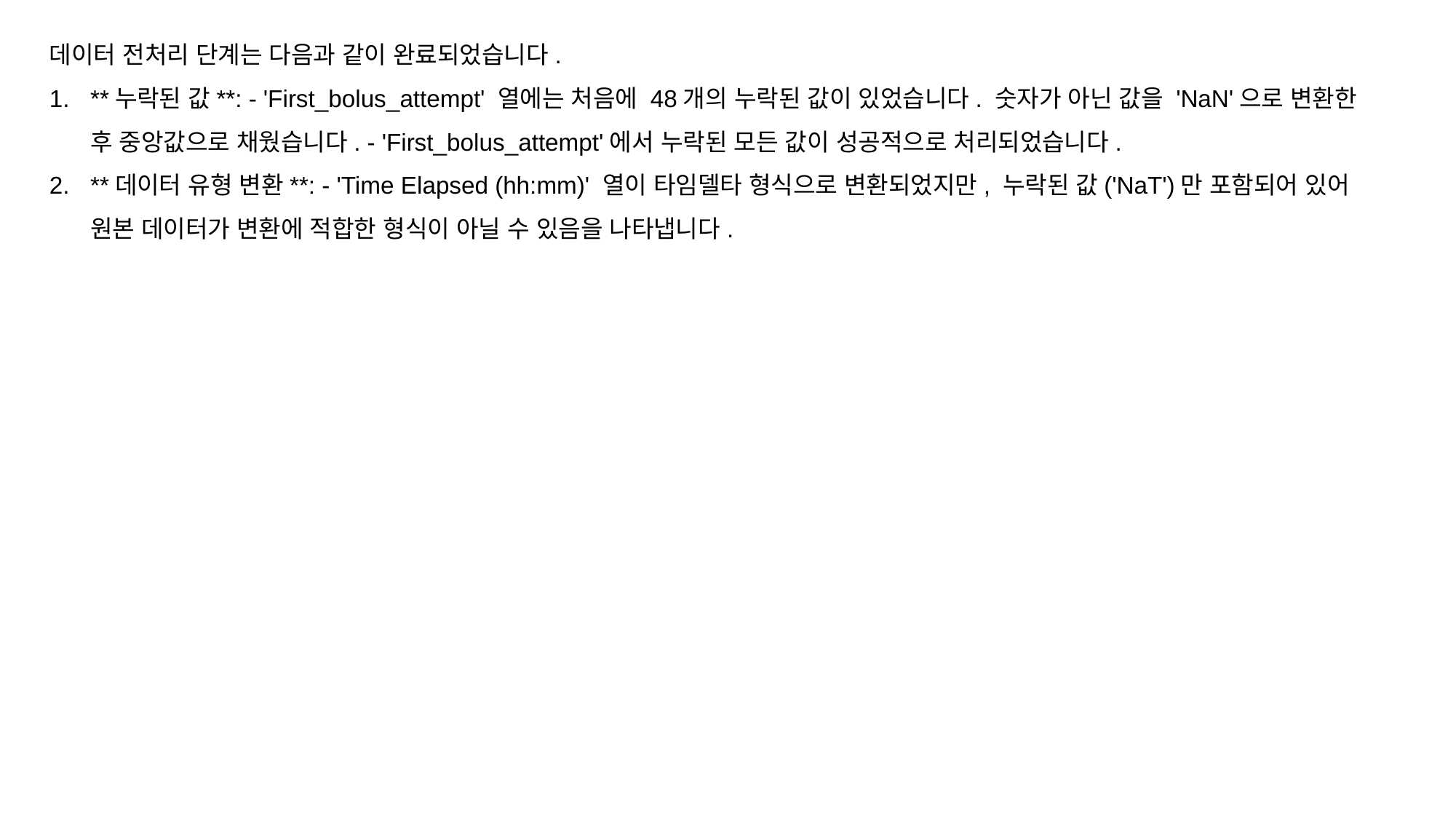

데이터 전처리 단계는 다음과 같이 완료되었습니다.
**누락된 값**: - 'First_bolus_attempt' 열에는 처음에 48개의 누락된 값이 있었습니다. 숫자가 아닌 값을 'NaN'으로 변환한 후 중앙값으로 채웠습니다. - 'First_bolus_attempt'에서 누락된 모든 값이 성공적으로 처리되었습니다.
**데이터 유형 변환**: - 'Time Elapsed (hh:mm)' 열이 타임델타 형식으로 변환되었지만, 누락된 값('NaT')만 포함되어 있어 원본 데이터가 변환에 적합한 형식이 아닐 수 있음을 나타냅니다.